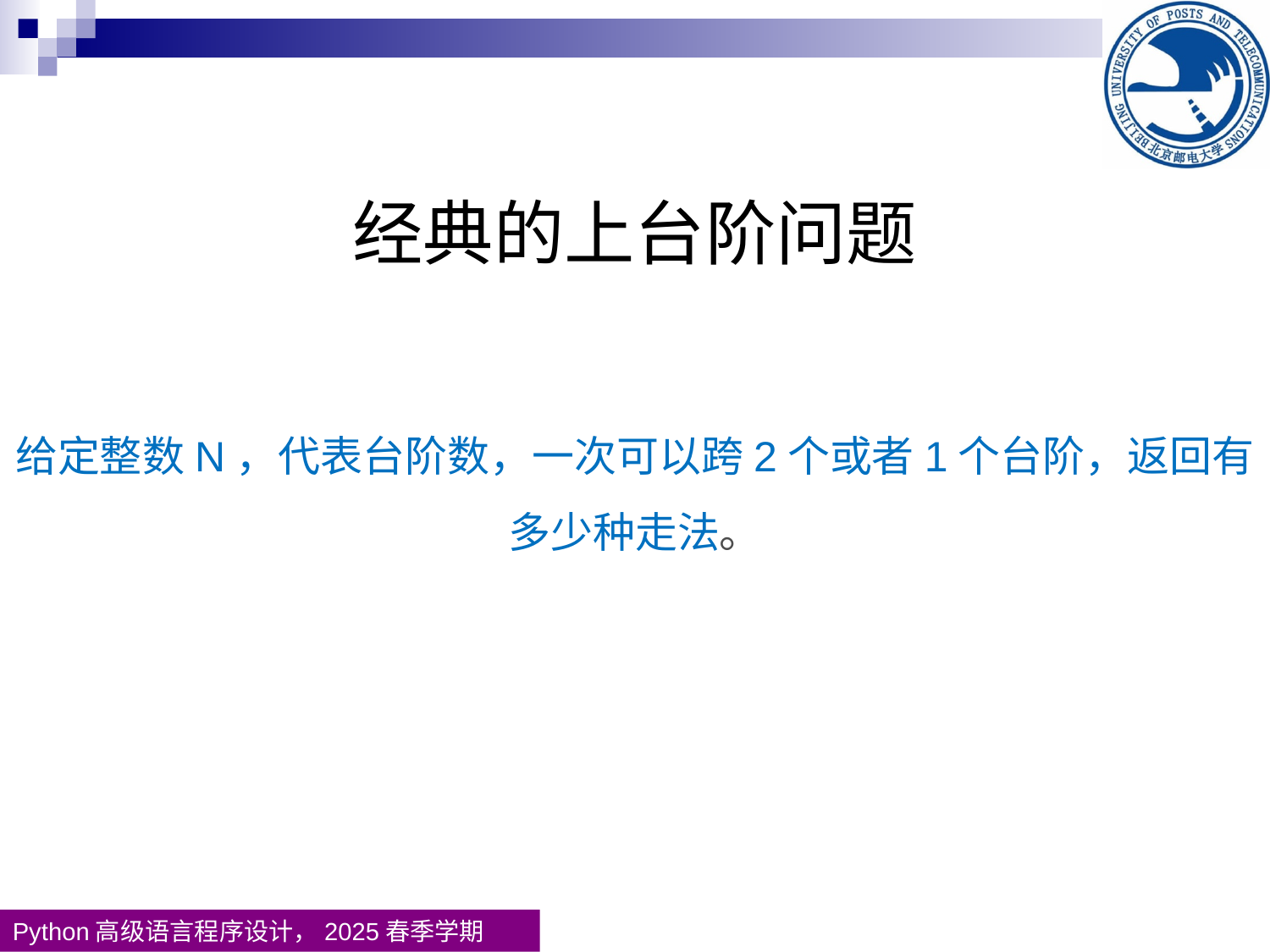

经典的上台阶问题
给定整数N，代表台阶数，一次可以跨2个或者1个台阶，返回有多少种走法。